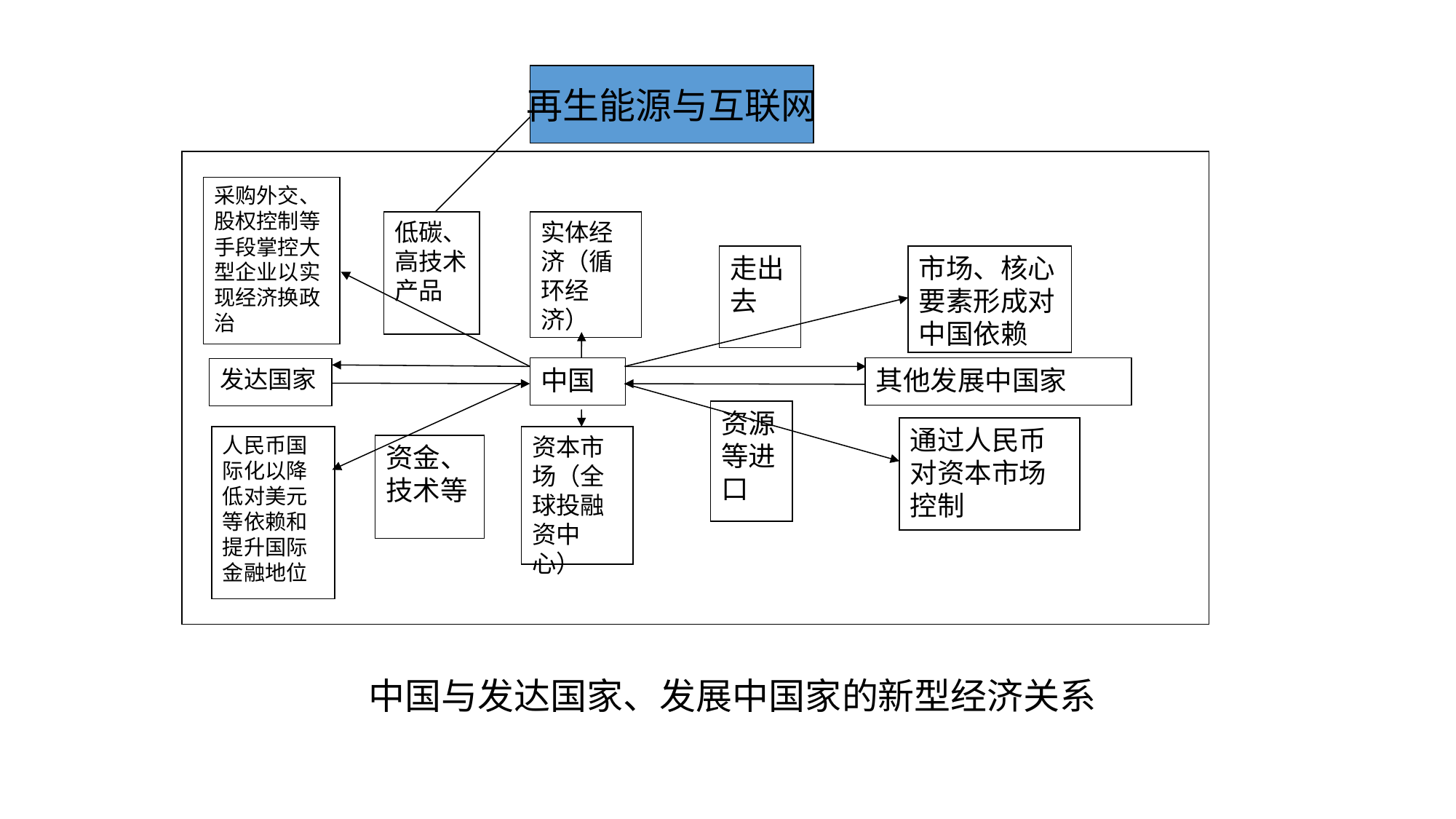

再生能源与互联网

采购外交、股权控制等手段掌控大型企业以实现经济换政治
实体经济（循环经济）
低碳、高技术产品

走出去
市场、核心要素形成对中国依赖

中国
其他发展中国家
发达国家

资源等进口

通过人民币对资本市场控制
人民币国际化以降低对美元等依赖和提升国际金融地位
资本市场（全球投融资中心）
资金、技术等
中国与发达国家、发展中国家的新型经济关系